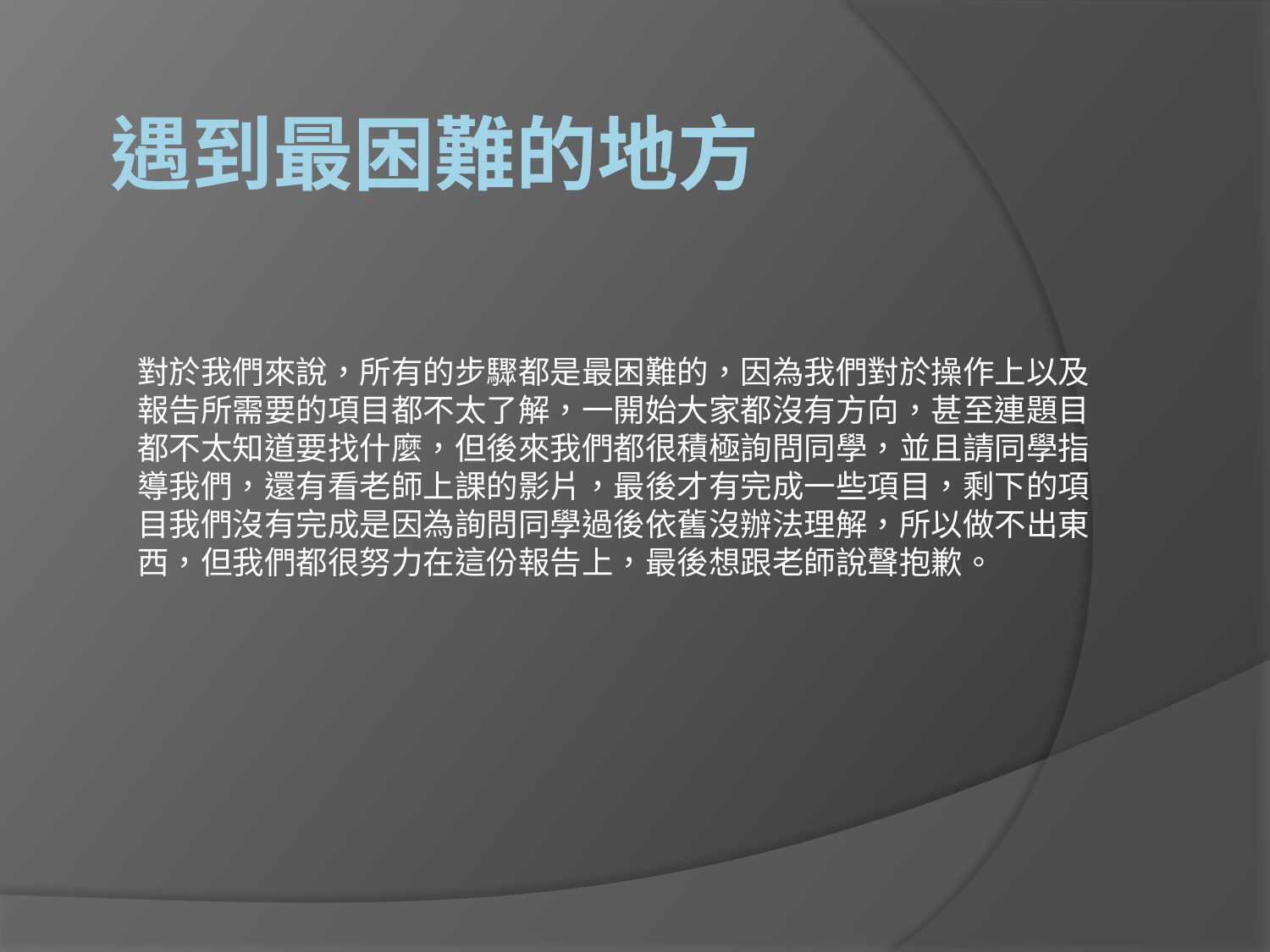

# 遇到最困難的地方
對於我們來說，所有的步驟都是最困難的，因為我們對於操作上以及報告所需要的項目都不太了解，一開始大家都沒有方向，甚至連題目都不太知道要找什麼，但後來我們都很積極詢問同學，並且請同學指導我們，還有看老師上課的影片，最後才有完成一些項目，剩下的項目我們沒有完成是因為詢問同學過後依舊沒辦法理解，所以做不出東西，但我們都很努力在這份報告上，最後想跟老師說聲抱歉。